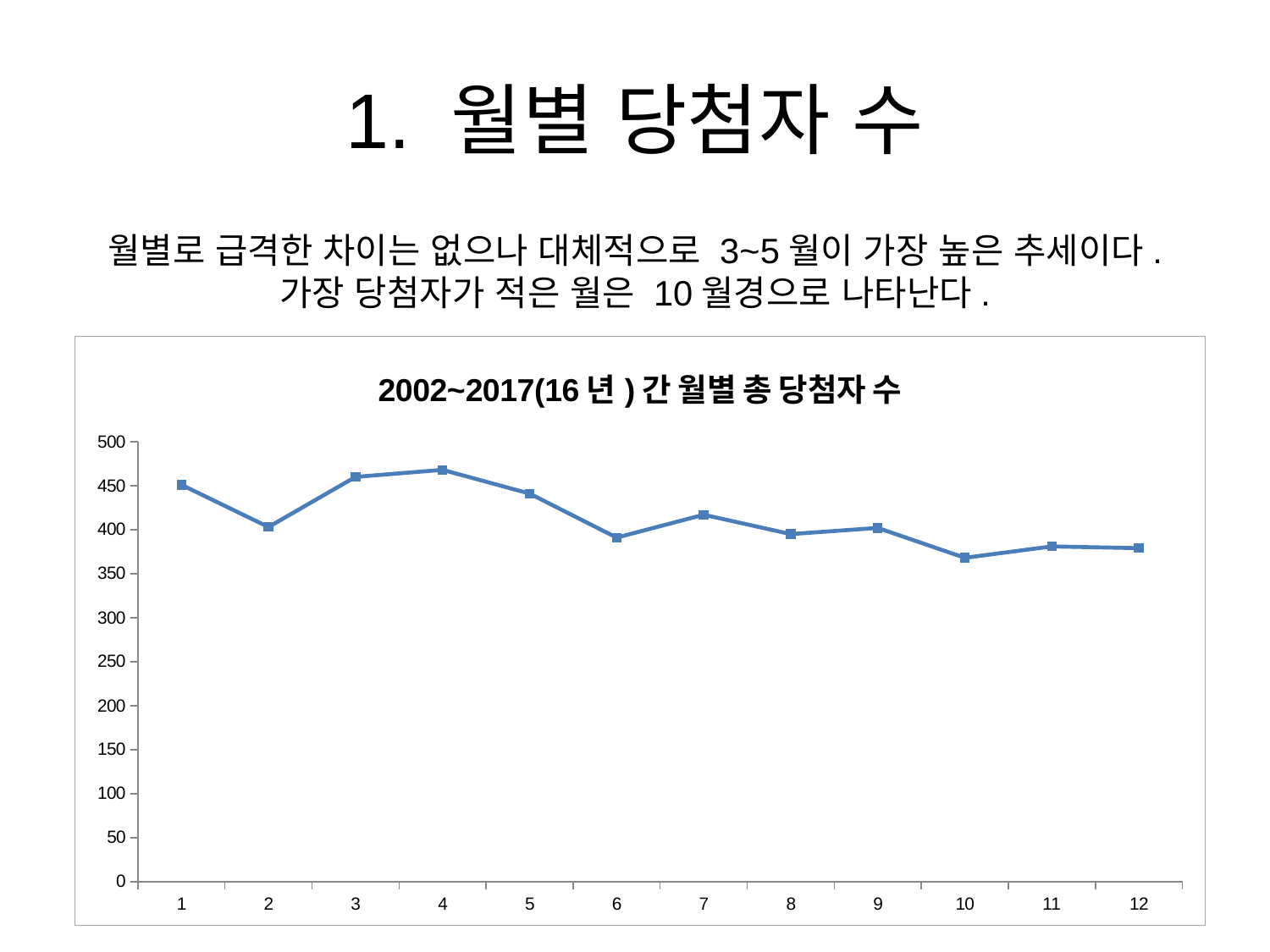

# 1. 월별 당첨자 수
월별로 급격한 차이는 없으나 대체적으로 3~5월이 가장 높은 추세이다. 가장 당첨자가 적은 월은 10월경으로 나타난다.

### Chart: 2002~2017(16년)간 월별 총 당첨자 수

| Category |  |
|---|---|